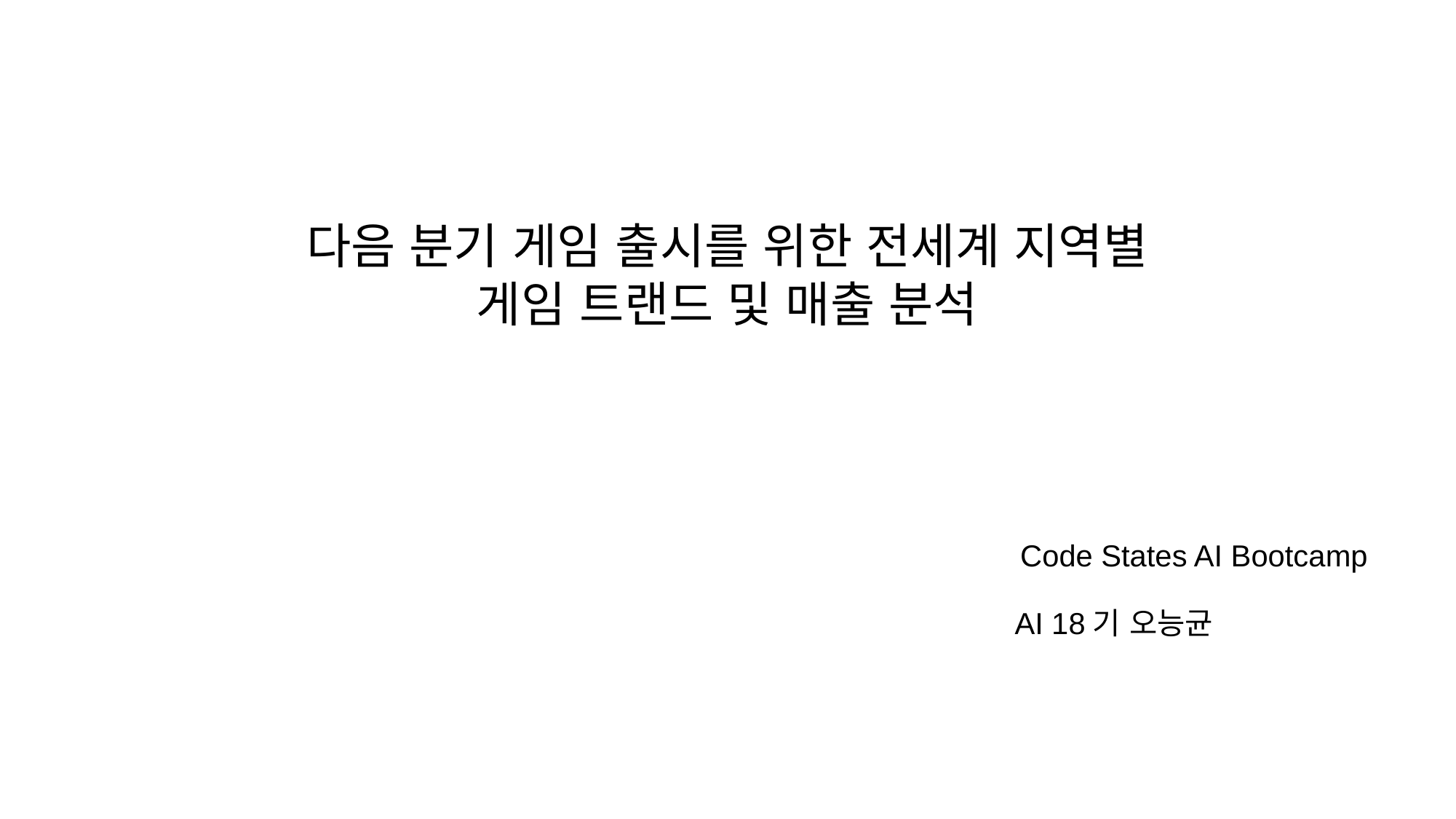

다음 분기 게임 출시를 위한 전세계 지역별
게임 트랜드 및 매출 분석
Code States AI Bootcamp
AI 18기 오능균